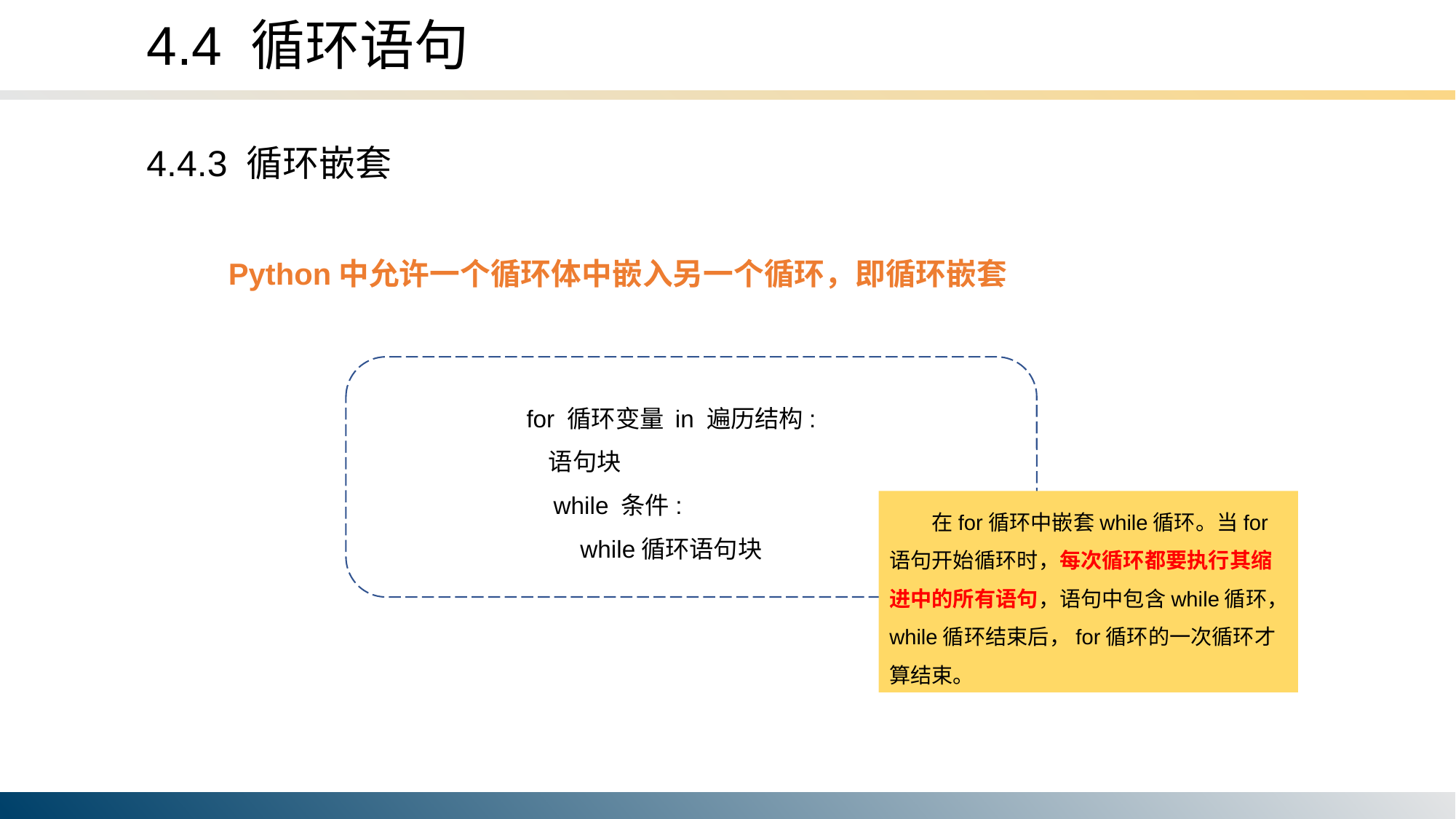

4.4 循环语句
4.4.3 循环嵌套
Python中允许一个循环体中嵌入另一个循环，即循环嵌套

for 循环变量 in 遍历结构:
   语句块
    while 条件:
        while循环语句块
在for循环中嵌套while循环。当for语句开始循环时，每次循环都要执行其缩进中的所有语句，语句中包含while循环，while循环结束后，for循环的一次循环才算结束。